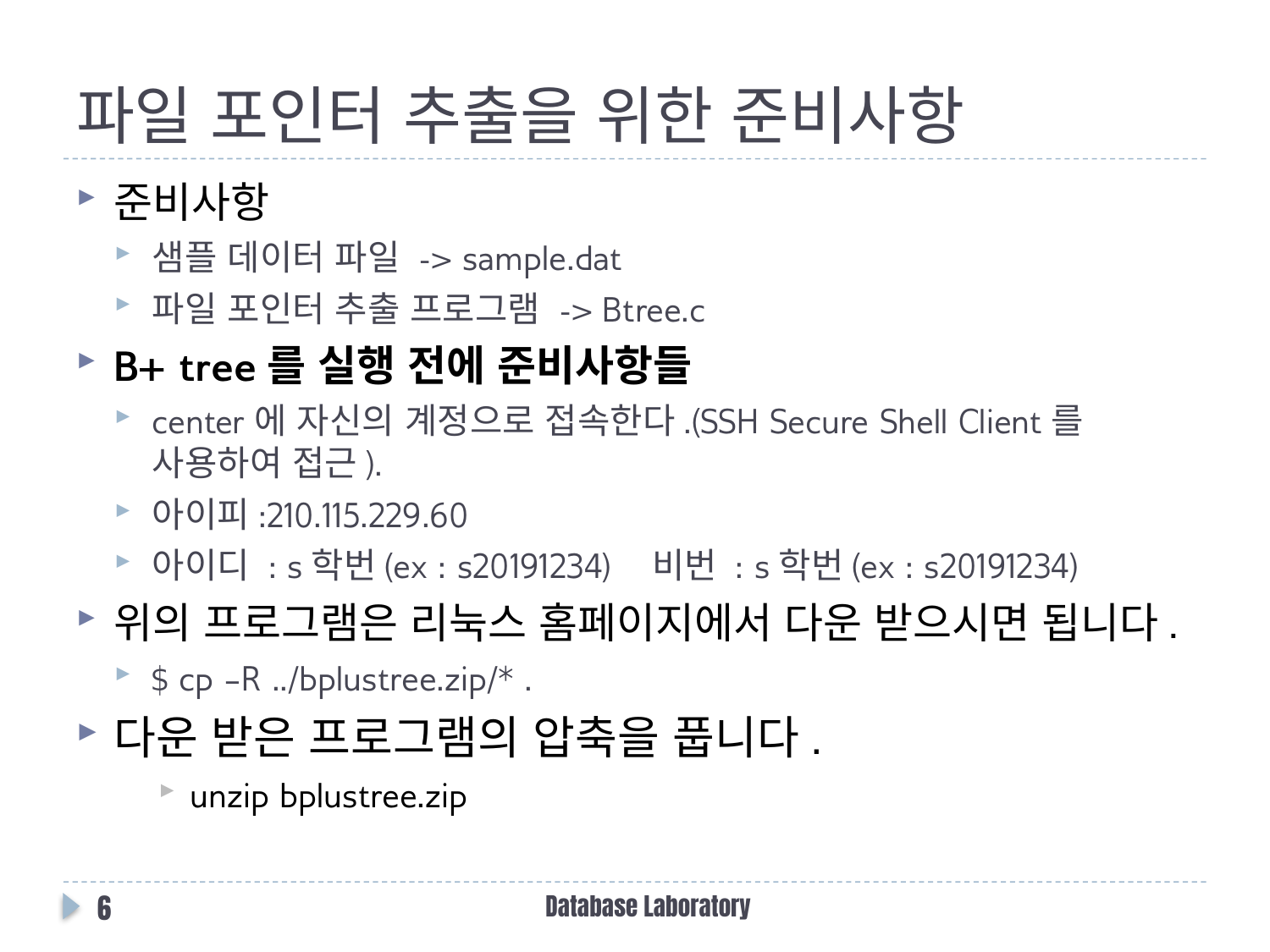

# 파일 포인터 추출을 위한 준비사항
준비사항
샘플 데이터 파일 -> sample.dat
파일 포인터 추출 프로그램 -> Btree.c
B+ tree를 실행 전에 준비사항들
center에 자신의 계정으로 접속한다.(SSH Secure Shell Client를 사용하여 접근).
아이피:210.115.229.60
아이디 : s학번(ex : s20191234)   비번 : s학번(ex : s20191234)
위의 프로그램은 리눅스 홈페이지에서 다운 받으시면 됩니다.
$ cp –R ../bplustree.zip/* .
다운 받은 프로그램의 압축을 풉니다.
unzip bplustree.zip